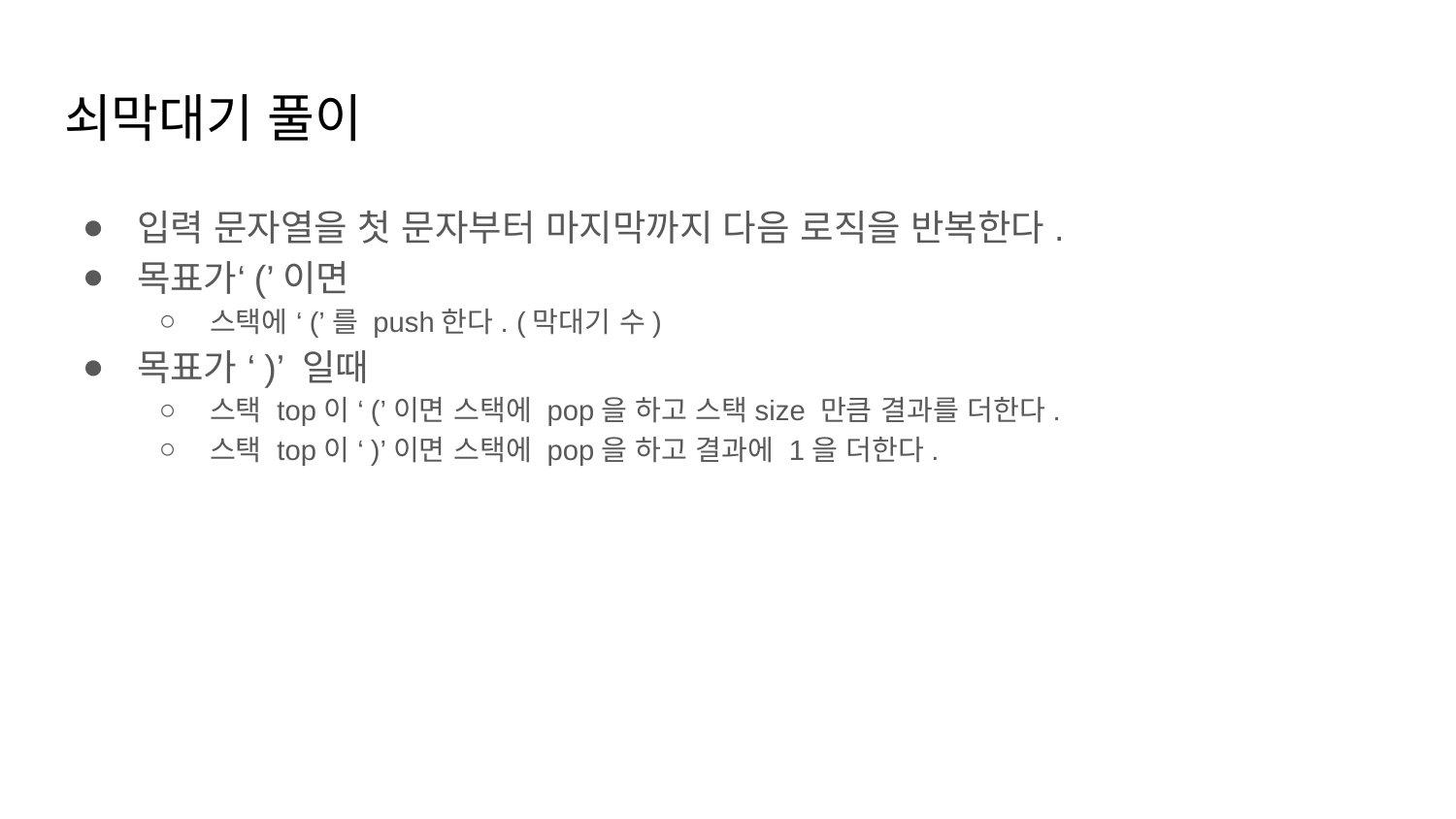

# 쇠막대기 풀이
입력 문자열을 첫 문자부터 마지막까지 다음 로직을 반복한다.
목표가‘(’이면
스택에 ‘(’를 push한다. (막대기 수)
목표가 ‘)’ 일때
스택 top이 ‘(’이면 스택에 pop을 하고 스택size 만큼 결과를 더한다.
스택 top이 ‘)’이면 스택에 pop을 하고 결과에 1을 더한다.